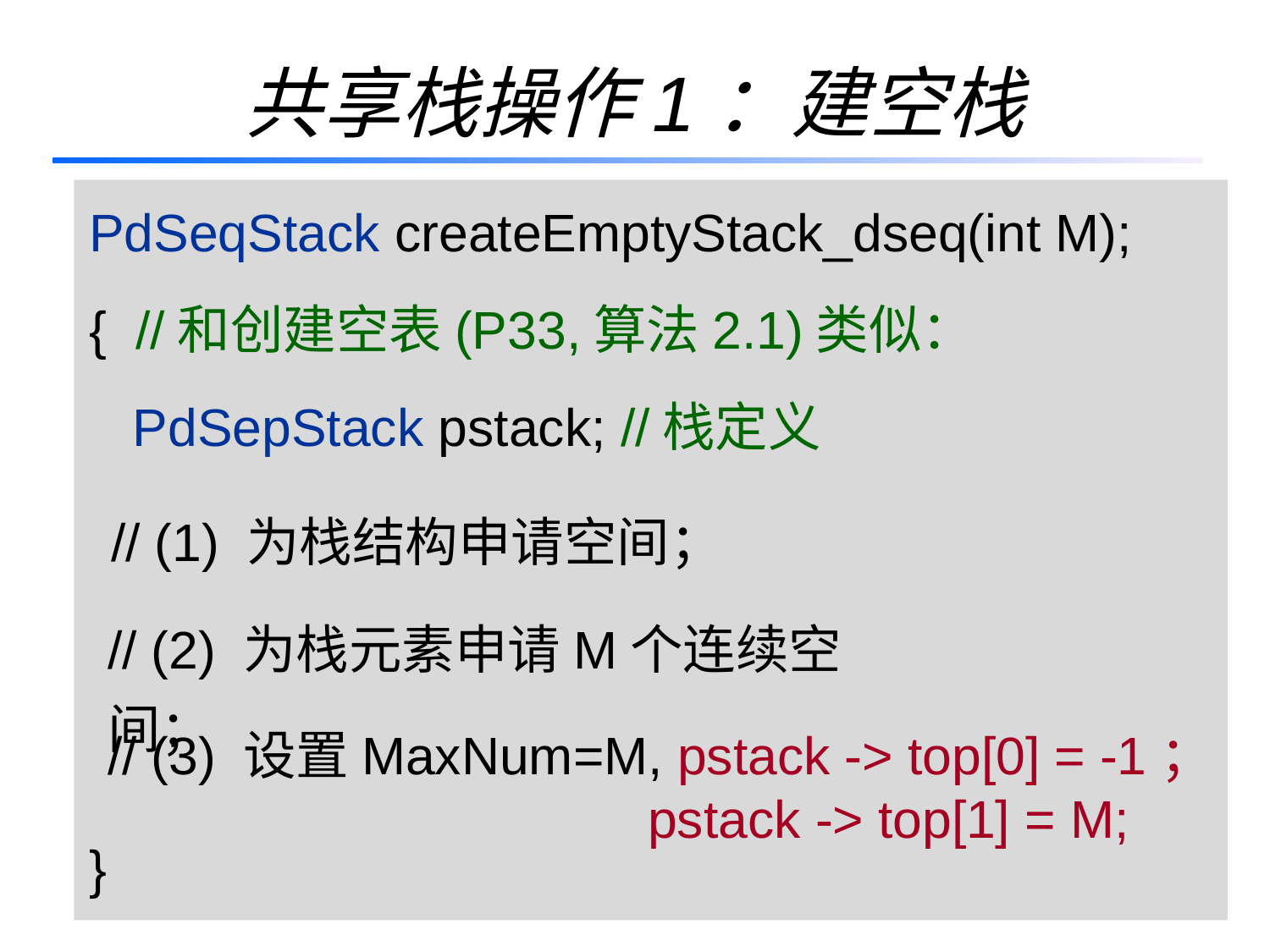

# 共享栈操作1：建空栈

PdSeqStack createEmptyStack_dseq(int M);
{  //和创建空表(P33,算法2.1)类似：
   PdSepStack pstack; //栈定义

}
// (1) 为栈结构申请空间；
// (2) 为栈元素申请M个连续空间；
// (3) 设置MaxNum=M, pstack -> top[0] = -1；
                                     pstack -> top[1] = M;